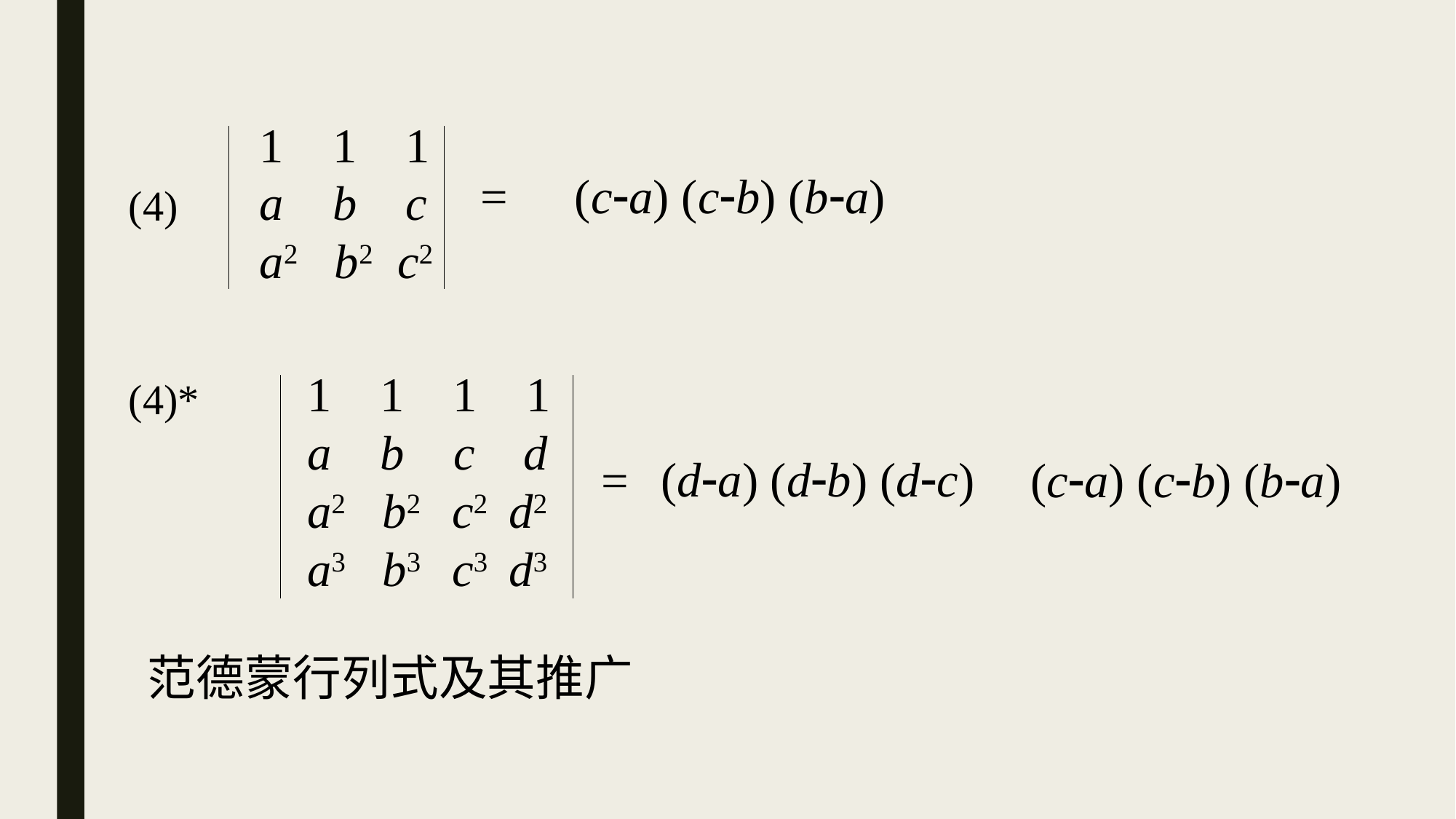

1    1    1
  a    b    c
  a2   b2  c2
=
(c−a) (c−b) (b−a)
(4)
  1    1    1    1
  a    b    c    d
  a2   b2   c2   d2
  a3   b3   c3   d3
(4)*
(d−a) (d−b) (d−c)
=
(c−a) (c−b) (b−a)
范德蒙行列式及其推广